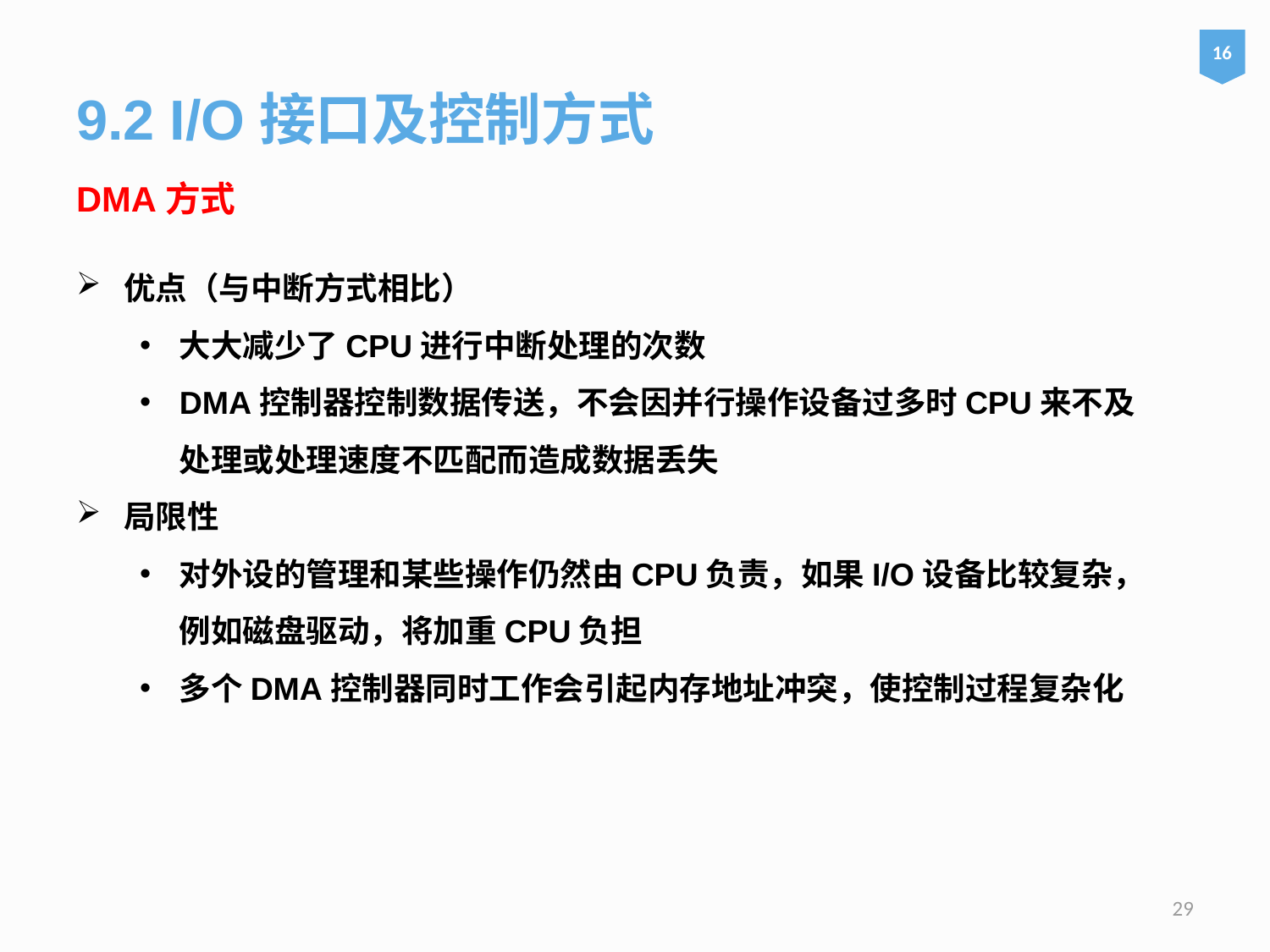

16
9.2 I/O接口及控制方式
DMA方式
优点（与中断方式相比）
大大减少了CPU进行中断处理的次数
DMA控制器控制数据传送，不会因并行操作设备过多时CPU来不及处理或处理速度不匹配而造成数据丢失
局限性
对外设的管理和某些操作仍然由CPU负责，如果I/O设备比较复杂，例如磁盘驱动，将加重CPU负担
多个DMA控制器同时工作会引起内存地址冲突，使控制过程复杂化
29